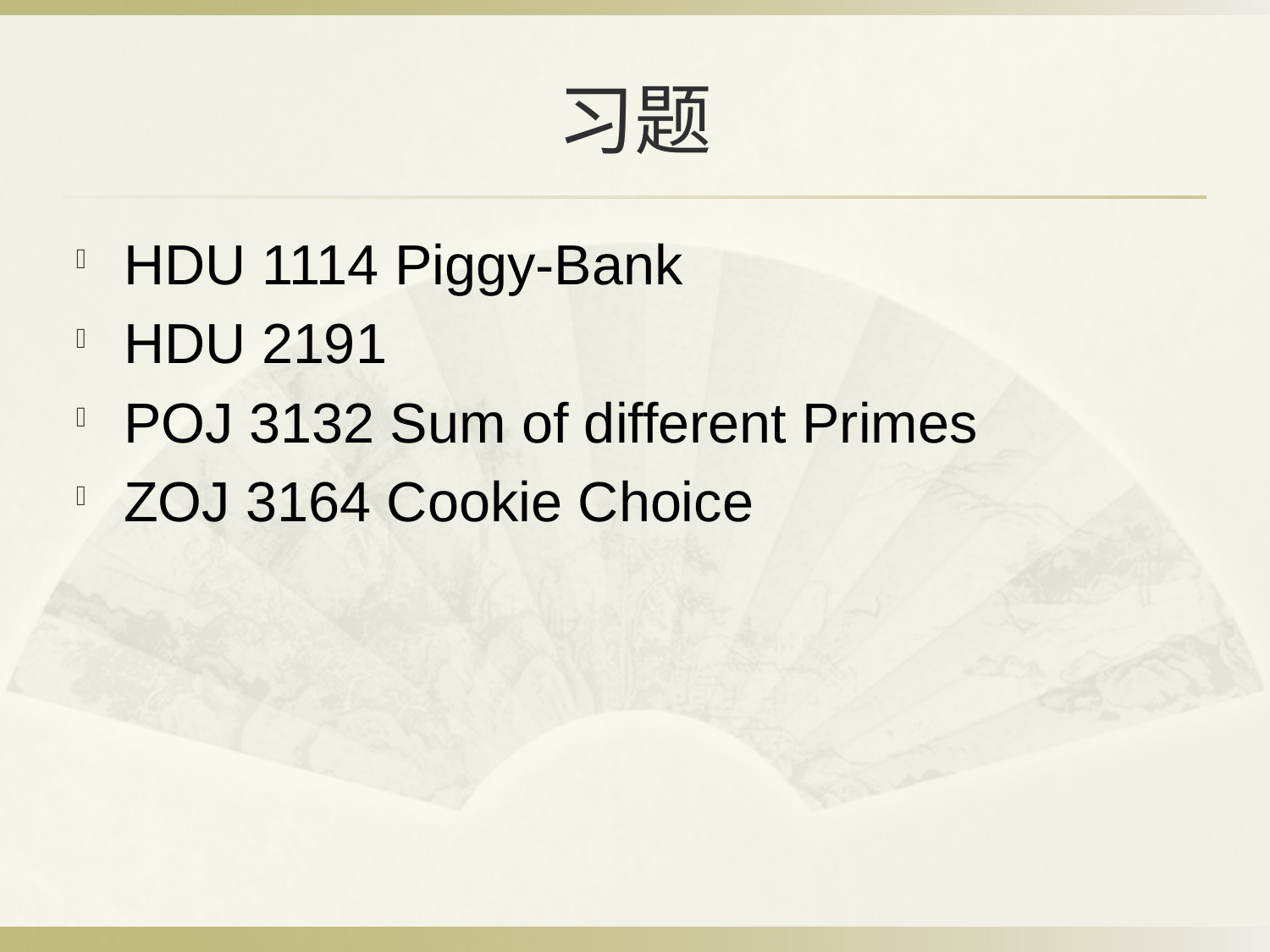

# 习题
HDU 1114 Piggy-Bank
HDU 2191
POJ 3132 Sum of different Primes
ZOJ 3164 Cookie Choice